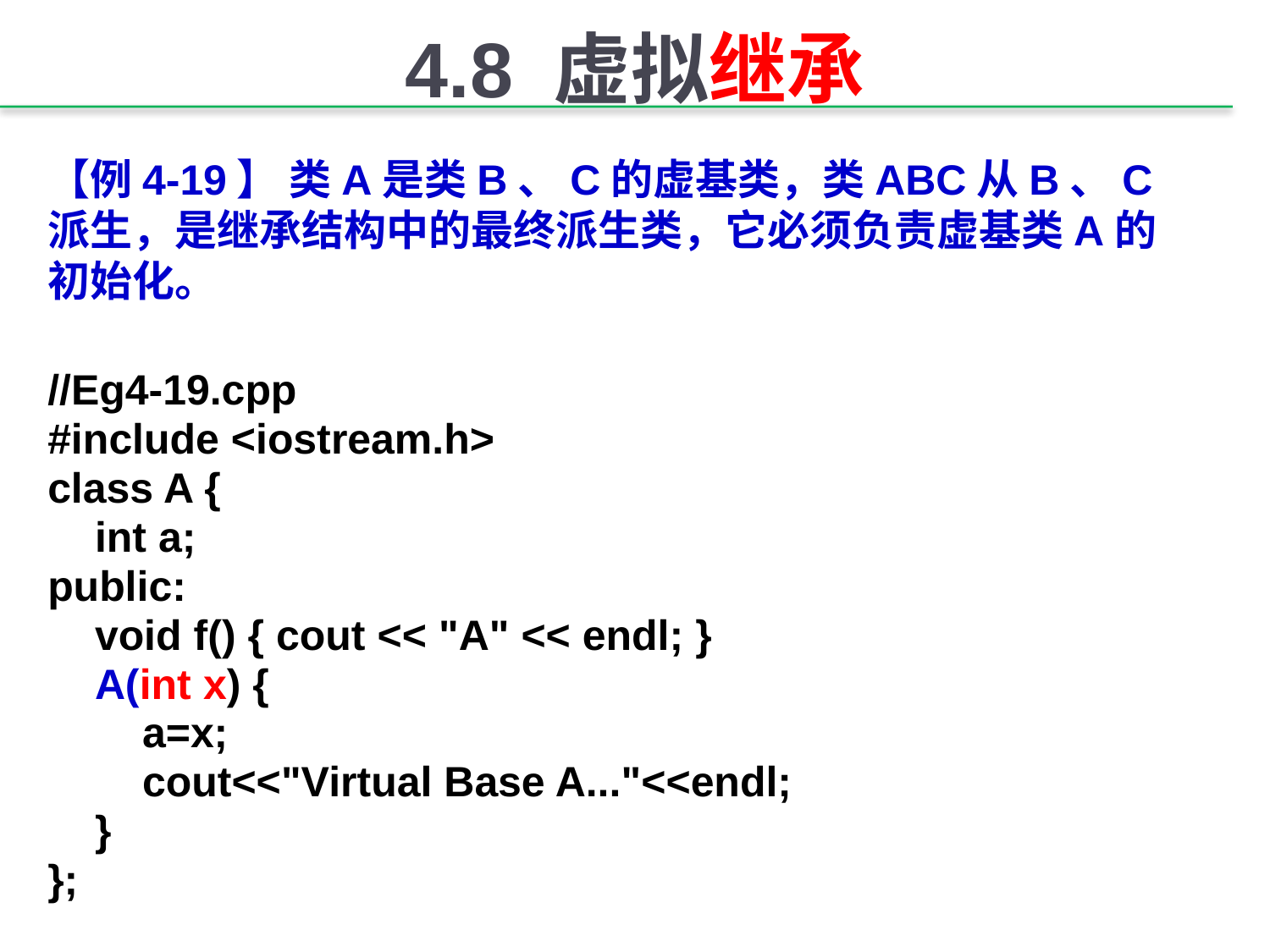

# 4.8 虚拟继承
【例4-19】 类A是类B、C的虚基类，类ABC从B、C派生，是继承结构中的最终派生类，它必须负责虚基类A的初始化。

//Eg4-19.cpp
#include <iostream.h>
class A {
    int a;
public:
    void f() { cout << "A" << endl; }
    A(int x) {
        a=x;
        cout<<"Virtual Base A..."<<endl;
    }
};